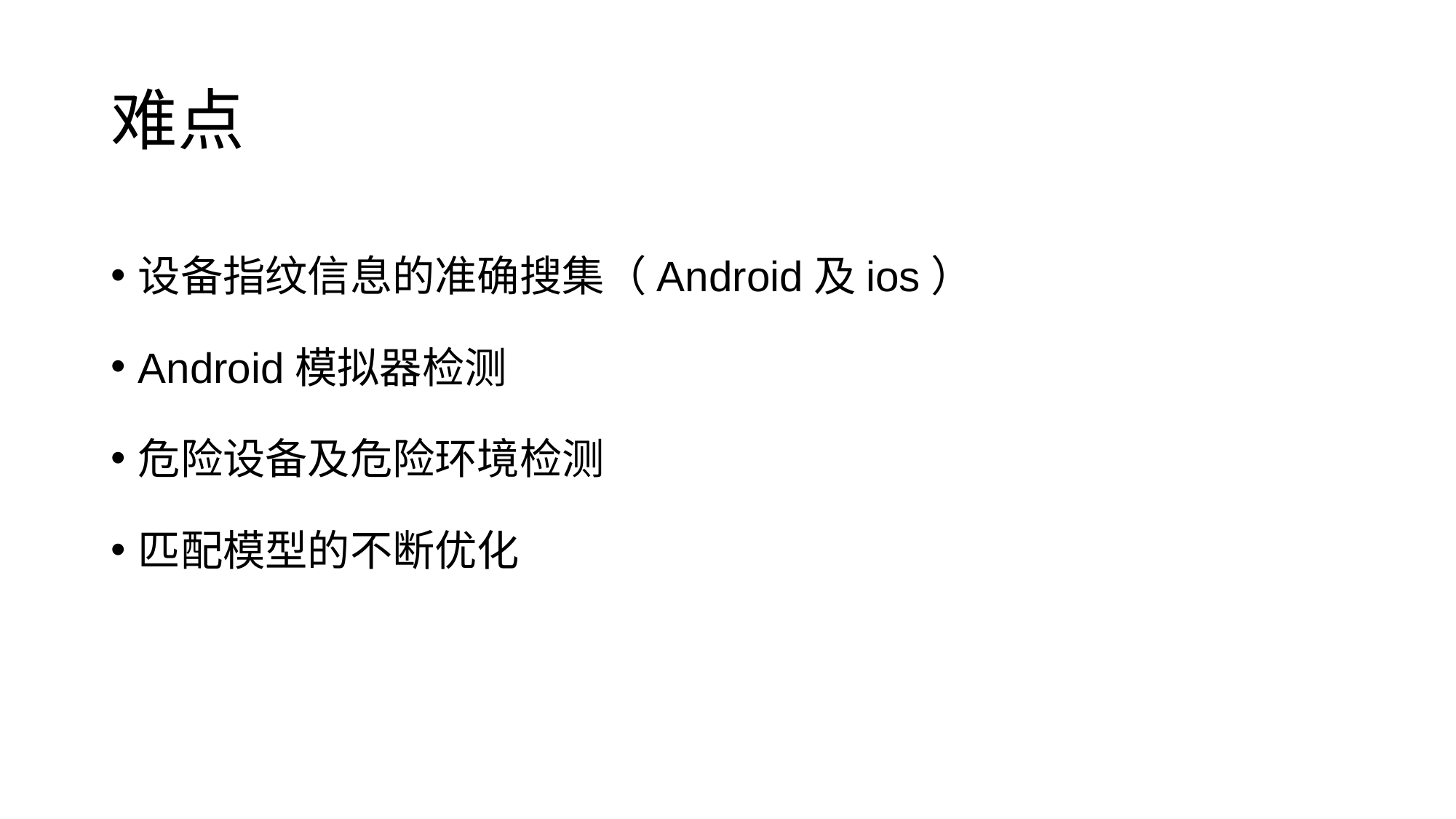

# 难点
设备指纹信息的准确搜集（Android及ios）
Android模拟器检测
危险设备及危险环境检测
匹配模型的不断优化